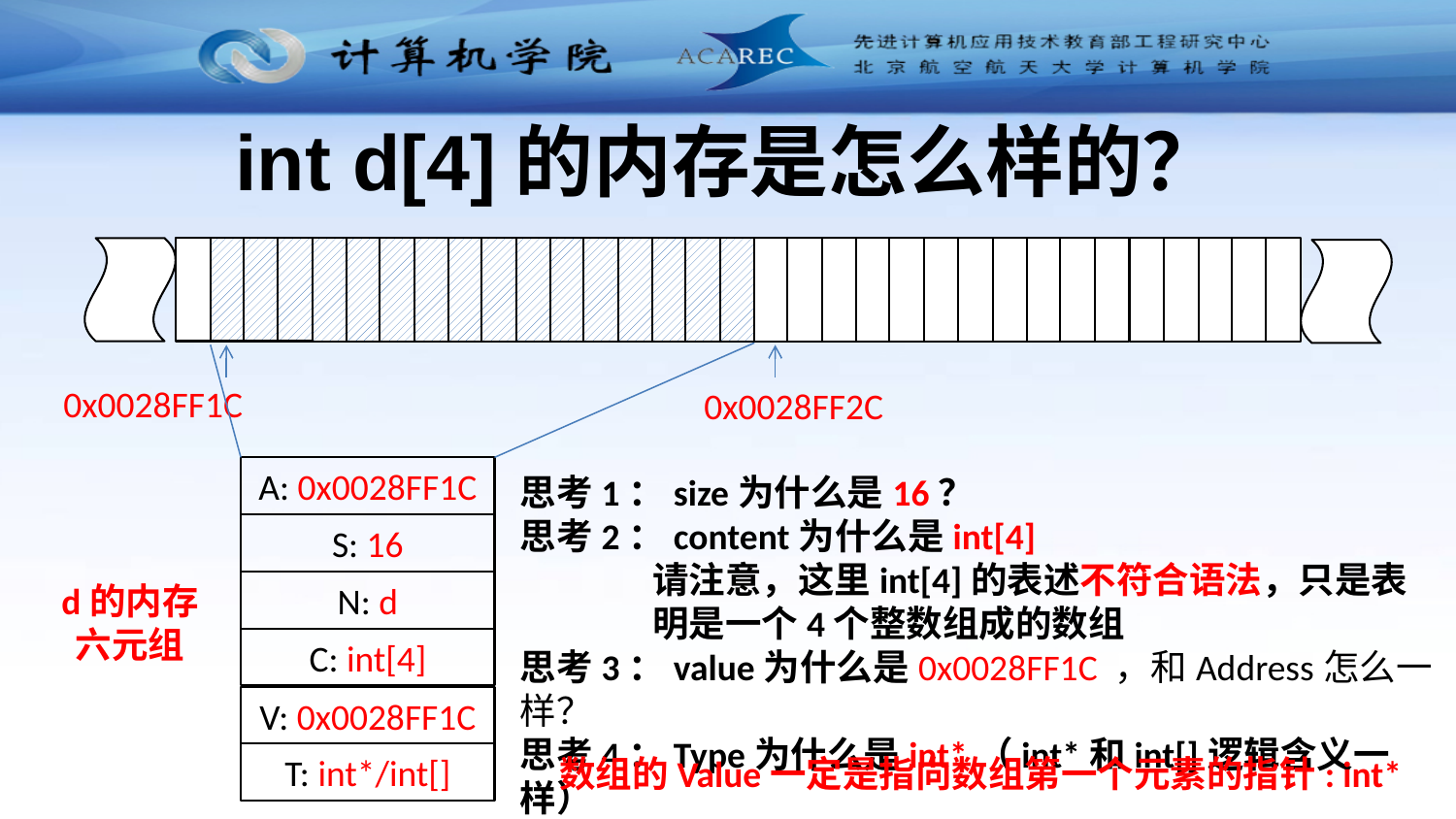

# int d[4]的内存是怎么样的？

0x0028FF1C
0x0028FF2C
A: 0x0028FF1C
思考1：size为什么是16？
思考2：content为什么是int[4]
               请注意，这里int[4]的表述不符合语法，只是表
               明是一个4个整数组成的数组
思考3：value为什么是0x0028FF1C ，和Address怎么一样？
思考4：Type为什么是int*（int*和int[]逻辑含义一样）
S: 16
d的内存六元组
N: d
C: int[4]
V: 0x0028FF1C
T: int*/int[]
数组的Value一定是指向数组第一个元素的指针: int*